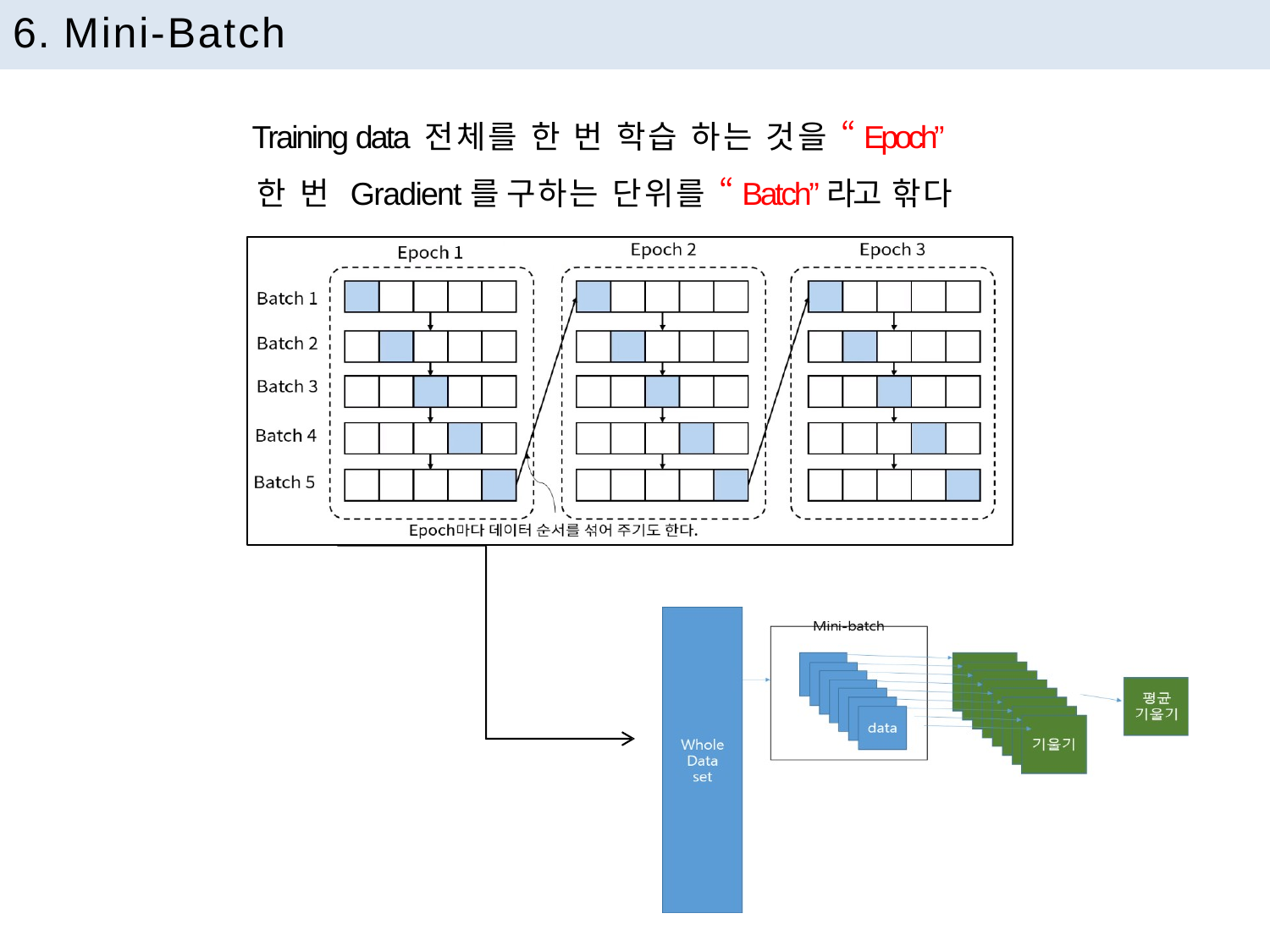

6. Mini-Batch
Training data 전체를 한 번 학습 하는 것을 “Epoch”  한 번 Gradient를 구하는 단위를 “Batch”라고 핚다